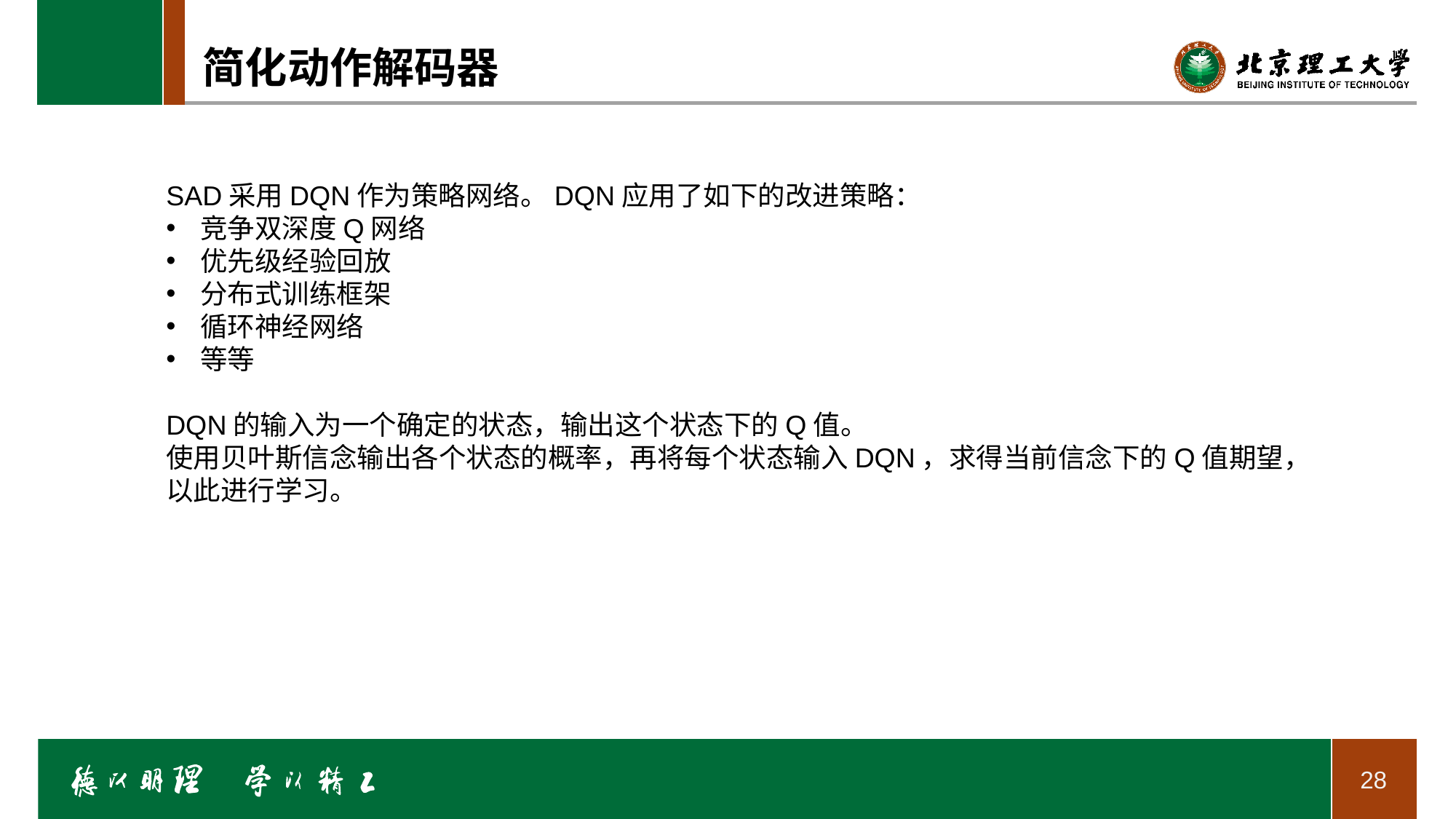

# 简化动作解码器
SAD采用DQN作为策略网络。DQN应用了如下的改进策略：
竞争双深度Q网络
优先级经验回放
分布式训练框架
循环神经网络
等等

DQN的输入为一个确定的状态，输出这个状态下的Q值。
使用贝叶斯信念输出各个状态的概率，再将每个状态输入DQN，求得当前信念下的Q值期望，以此进行学习。